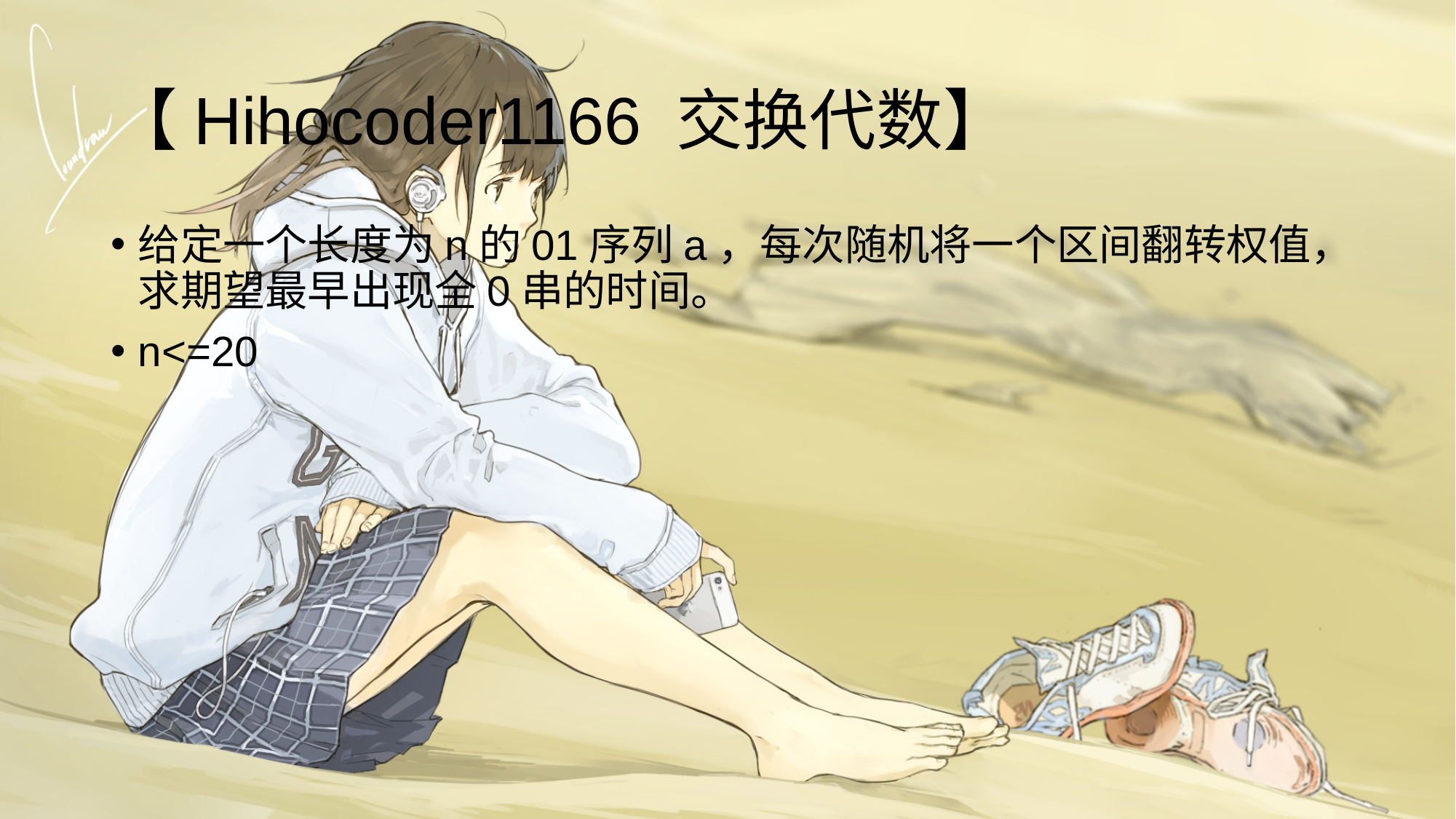

# 【Hihocoder1166 交换代数】
给定一个长度为n的01序列a，每次随机将一个区间翻转权值，求期望最早出现全0串的时间。
n<=20